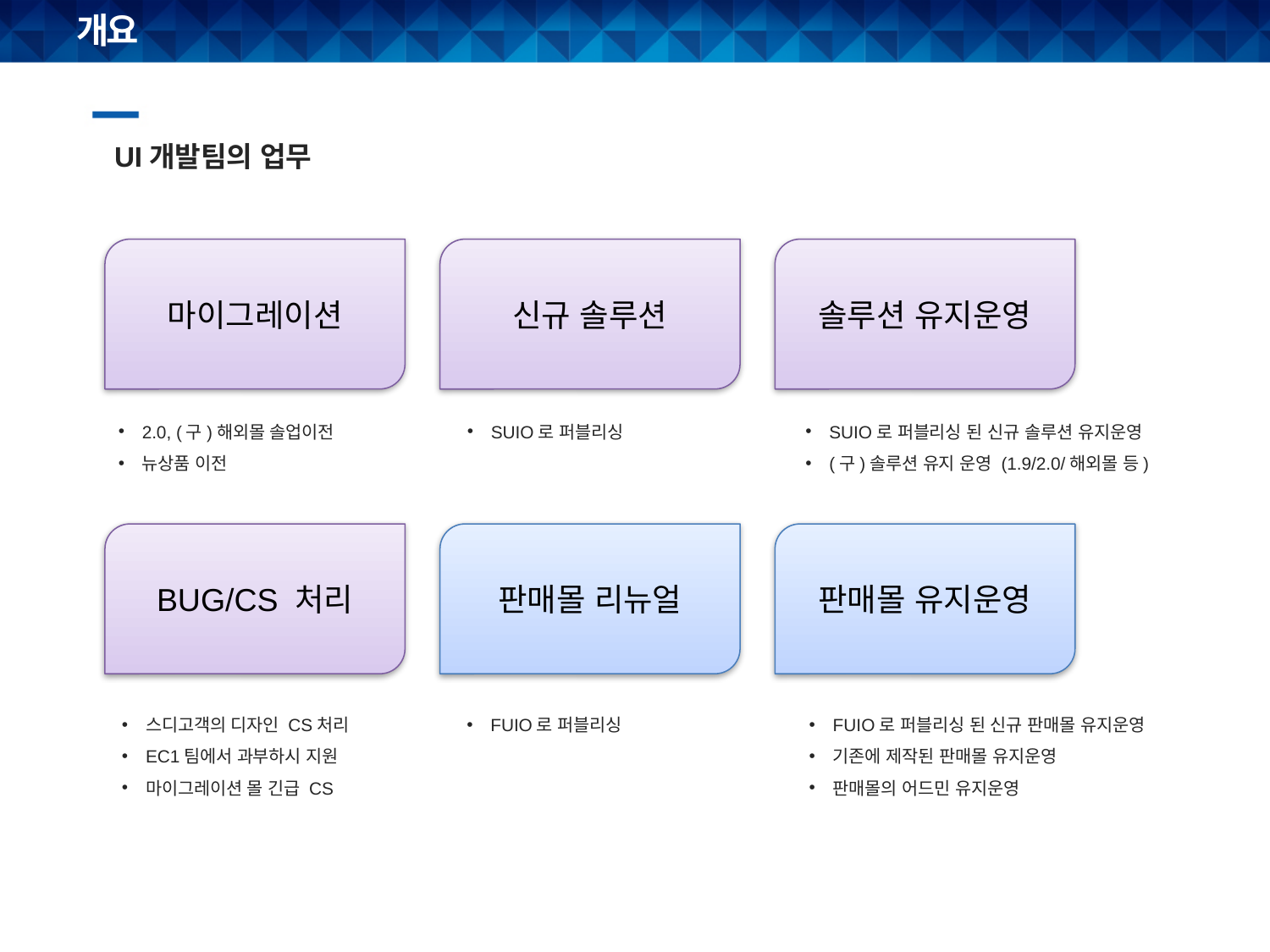

# 개요
UI개발팀의 업무
마이그레이션
신규 솔루션
솔루션 유지운영
2.0, (구)해외몰 솔업이전
뉴상품 이전
SUIO로 퍼블리싱
SUIO로 퍼블리싱 된 신규 솔루션 유지운영
(구)솔루션 유지 운영 (1.9/2.0/해외몰 등)
BUG/CS 처리
판매몰 리뉴얼
판매몰 유지운영
스디고객의 디자인 CS처리
EC1팀에서 과부하시 지원
마이그레이션 몰 긴급 CS
FUIO로 퍼블리싱
FUIO로 퍼블리싱 된 신규 판매몰 유지운영
기존에 제작된 판매몰 유지운영
판매몰의 어드민 유지운영